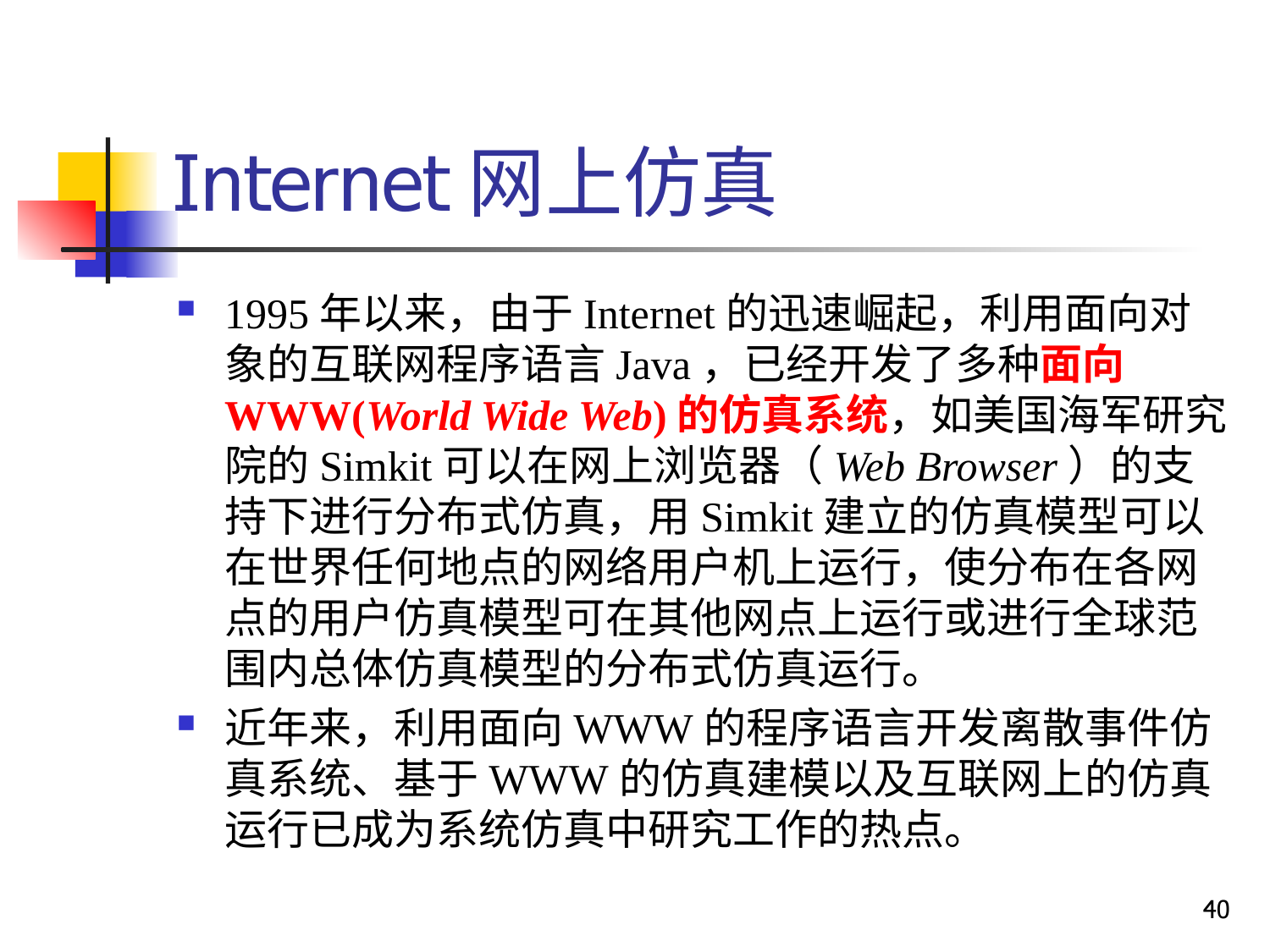

# Internet网上仿真
1995年以来，由于Internet的迅速崛起，利用面向对象的互联网程序语言Java，已经开发了多种面向WWW(World Wide Web)的仿真系统，如美国海军研究院的Simkit可以在网上浏览器（Web Browser）的支持下进行分布式仿真，用Simkit建立的仿真模型可以在世界任何地点的网络用户机上运行，使分布在各网点的用户仿真模型可在其他网点上运行或进行全球范围内总体仿真模型的分布式仿真运行。
近年来，利用面向WWW的程序语言开发离散事件仿真系统、基于WWW的仿真建模以及互联网上的仿真运行已成为系统仿真中研究工作的热点。

40